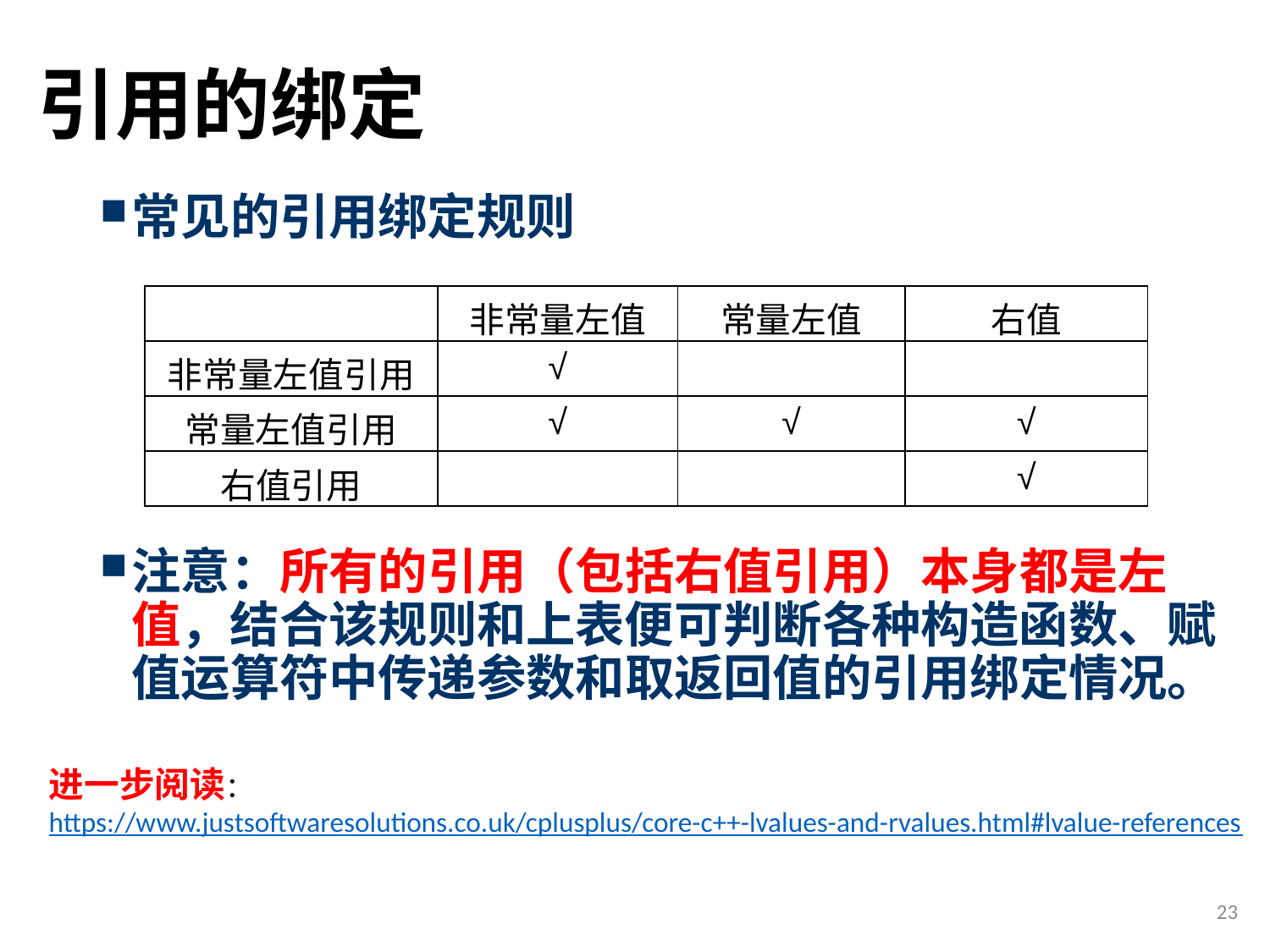

# 引用的绑定
常见的引用绑定规则

注意：所有的引用（包括右值引用）本身都是左值，结合该规则和上表便可判断各种构造函数、赋值运算符中传递参数和取返回值的引用绑定情况。

|  | 非常量左值 | 常量左值 | 右值 |
| --- | --- | --- | --- |
| 非常量左值引用 | √ |  |  |
| 常量左值引用 | √ | √ | √ |
| 右值引用 |  |  | √ |
进一步阅读：
https://www.justsoftwaresolutions.co.uk/cplusplus/core-c++-lvalues-and-rvalues.html#lvalue-references
23